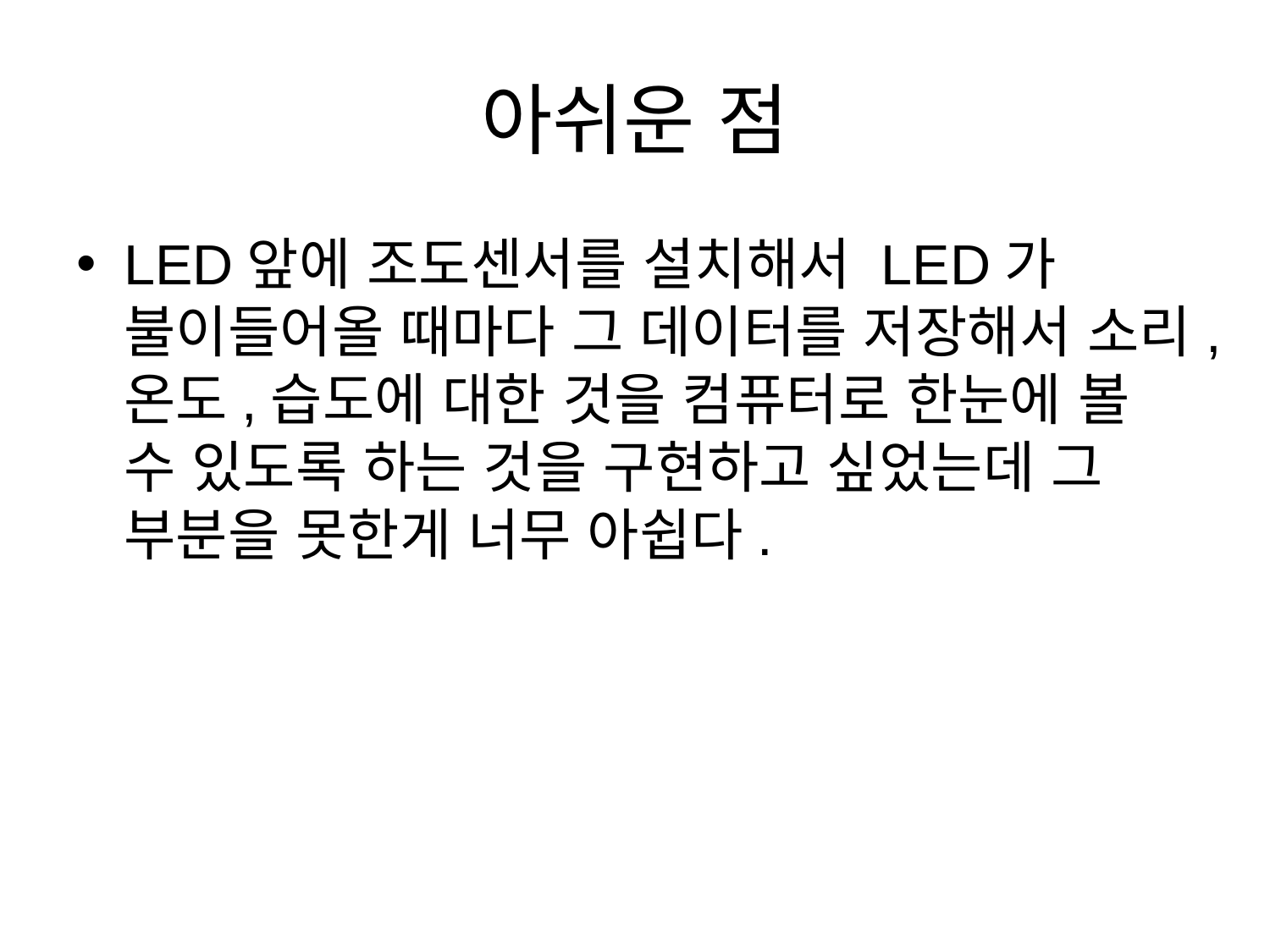

# 아쉬운 점
LED앞에 조도센서를 설치해서 LED가 불이들어올 때마다 그 데이터를 저장해서 소리,온도,습도에 대한 것을 컴퓨터로 한눈에 볼 수 있도록 하는 것을 구현하고 싶었는데 그 부분을 못한게 너무 아쉽다.